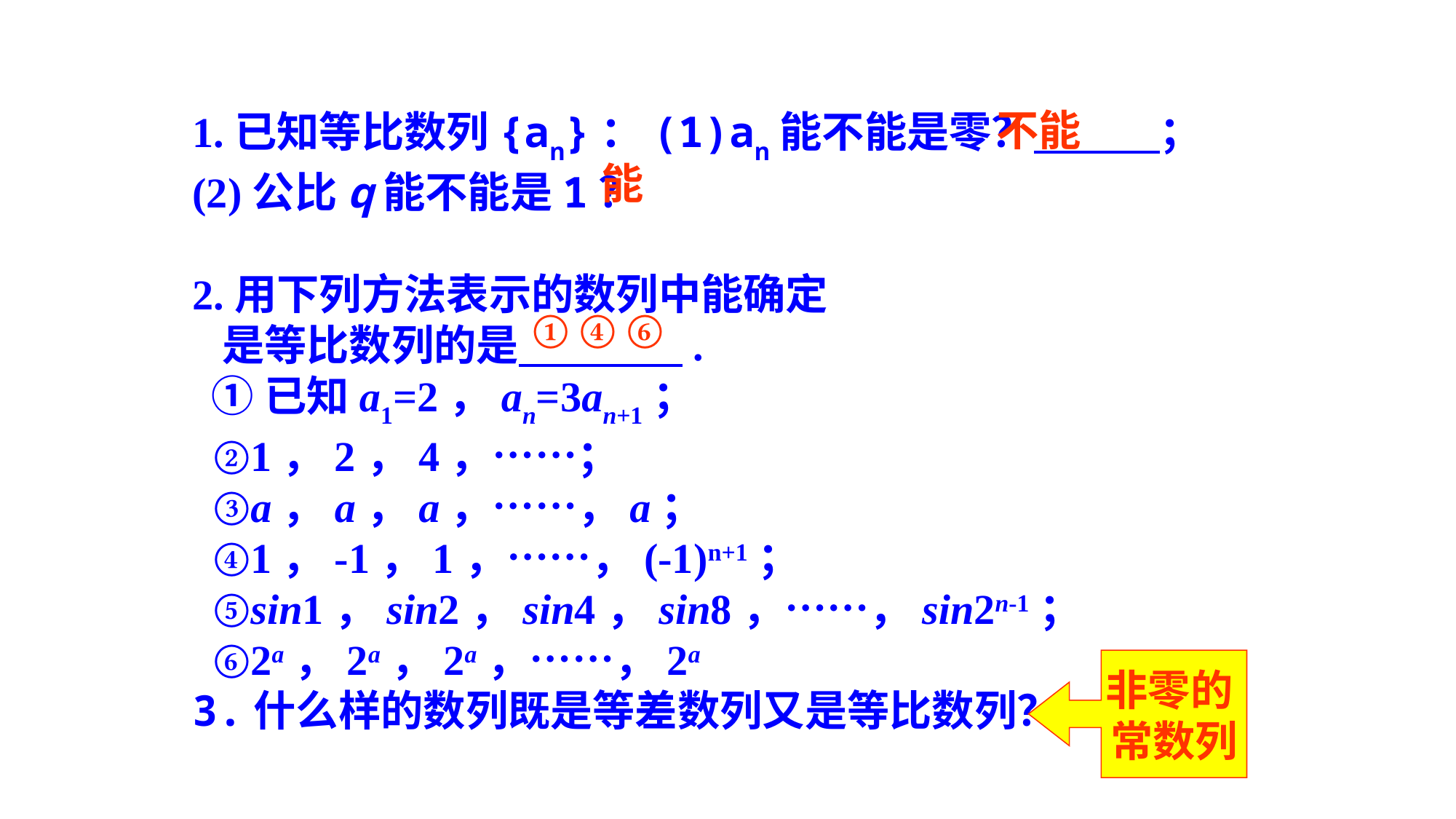

等比数列

不能
1.已知等比数列{an}：(1)an能不能是零？             ；
(2)公比q能不能是1？

2.用下列方法表示的数列中能确定
  是等比数列的是                 .
  ①已知a1=2，an=3an+1；
  ②1，2，4，……；
  ③a，a，a，……，a；
  ④1，-1，1，……，(-1)n+1；
  ⑤sin1，sin2，sin4，sin8，……，sin2n-1；
  ⑥2a，2a，2a，……，2a
3.什么样的数列既是等差数列又是等比数列？
能
① ④ ⑥
非零的
常数列